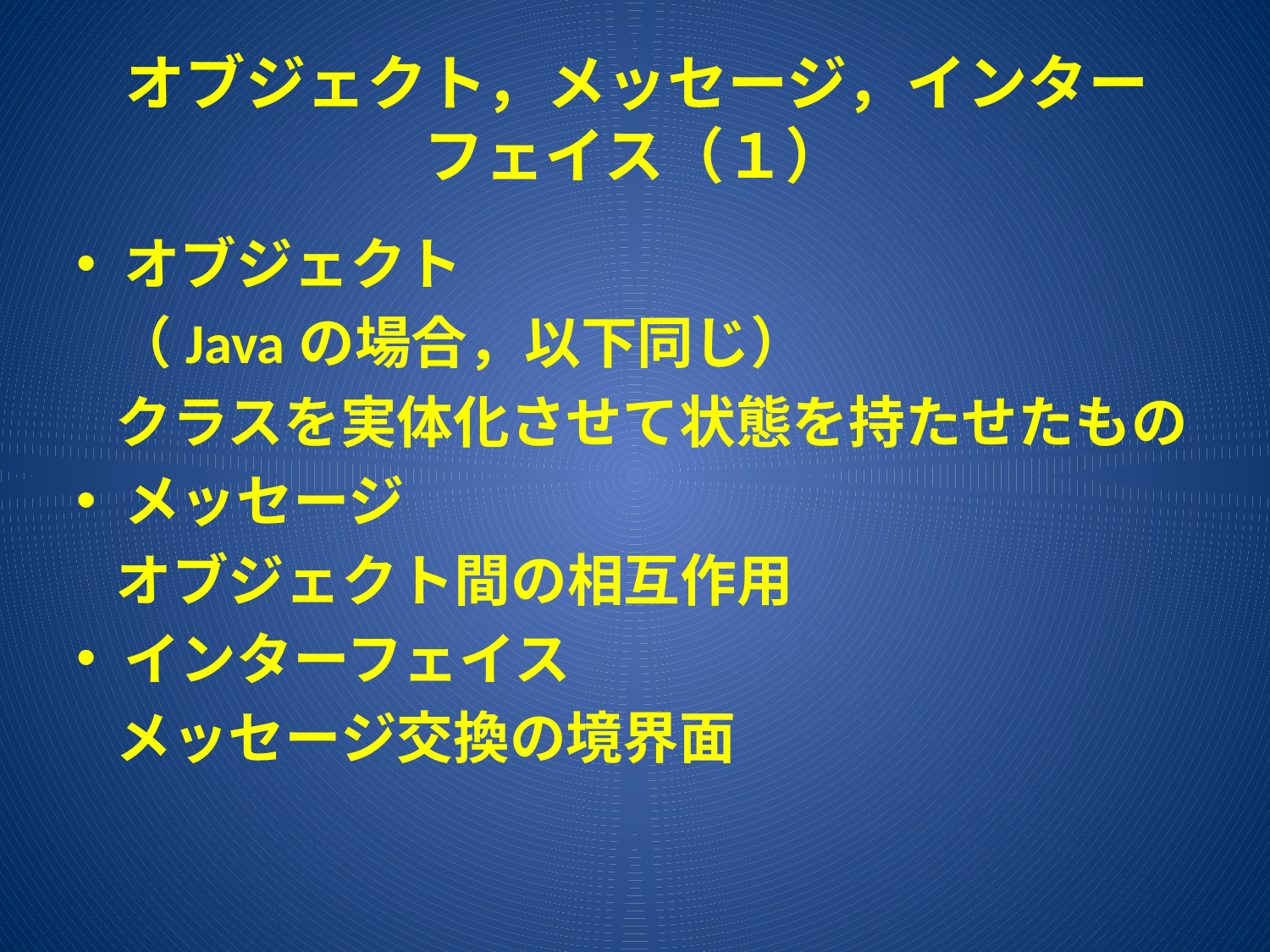

# オブジェクト，メッセージ，インターフェイス（１）
オブジェクト
  （Javaの場合，以下同じ）
  クラスを実体化させて状態を持たせたもの
メッセージ
  オブジェクト間の相互作用
インターフェイス
  メッセージ交換の境界面